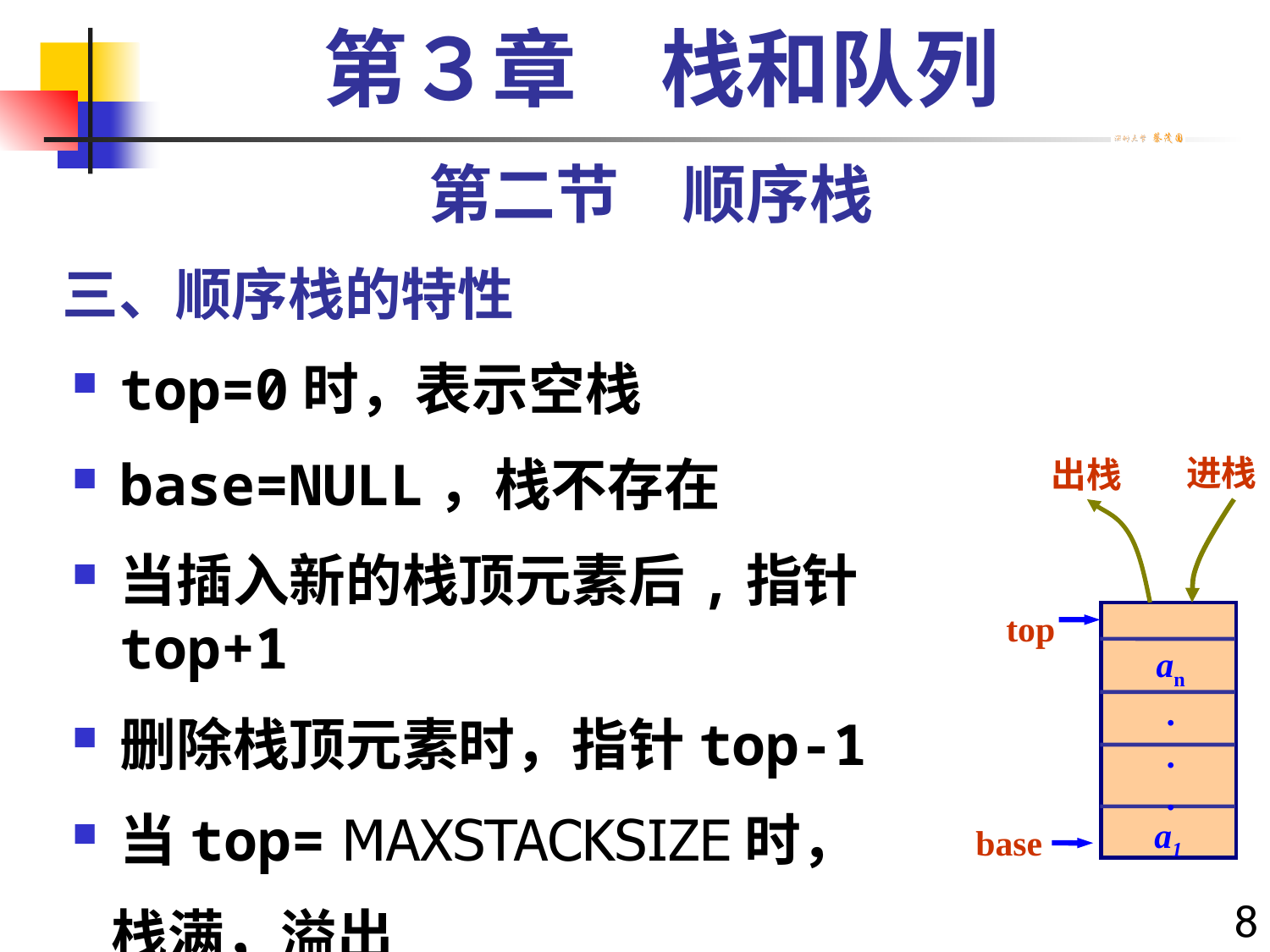

第３章　栈和队列
第二节　顺序栈
# 三、顺序栈的特性
top=0时，表示空栈
base=NULL，栈不存在
当插入新的栈顶元素后,指针top+1
删除栈顶元素时，指针top-1
当top= MAXSTACKSIZE时，
  栈满，溢出
进栈
  出栈

an
.
.
.

top

a1
base

8